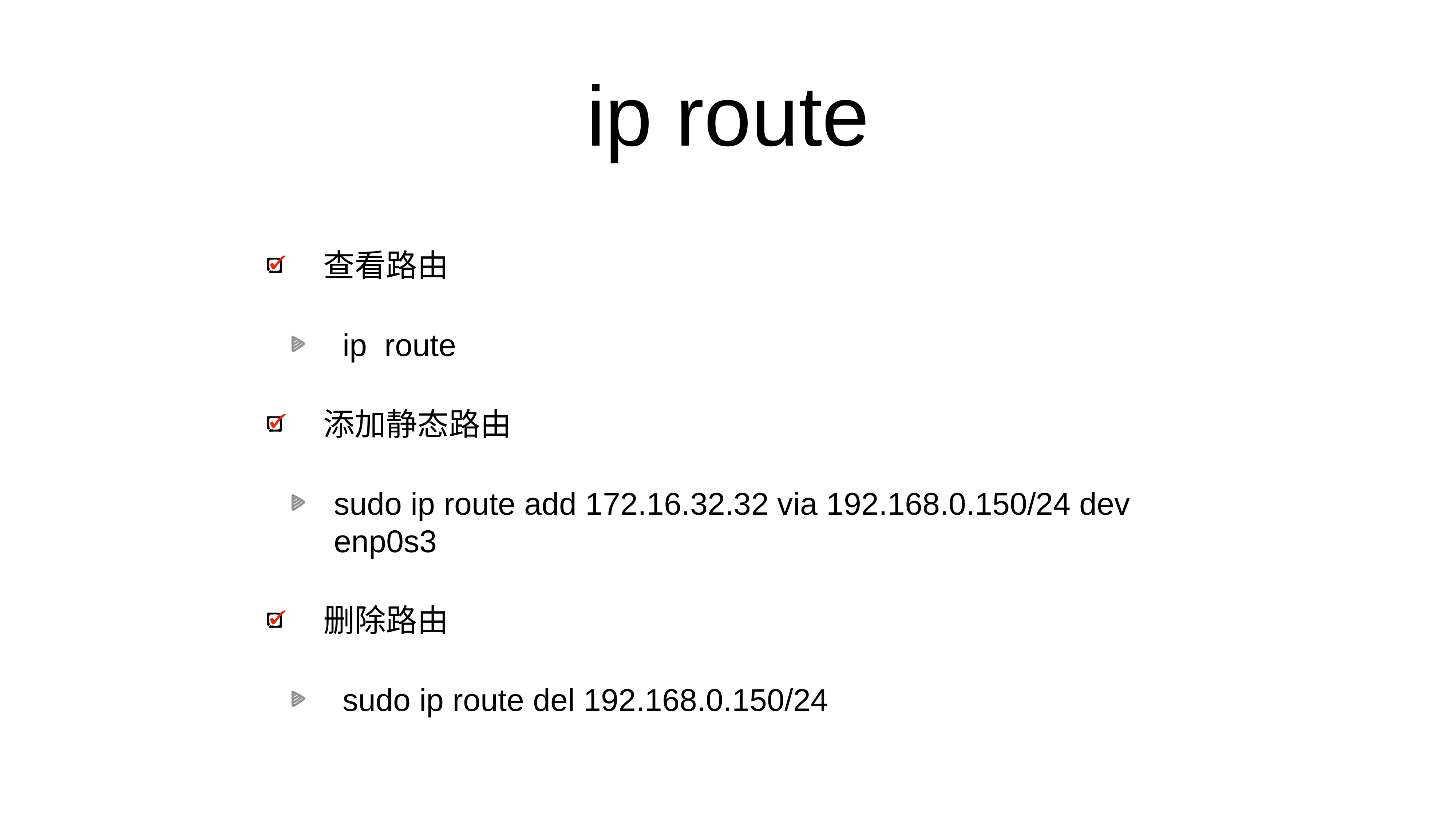

# ip route
查看路由
 ip  route
添加静态路由
sudo ip route add 172.16.32.32 via 192.168.0.150/24 dev enp0s3
删除路由
 sudo ip route del 192.168.0.150/24